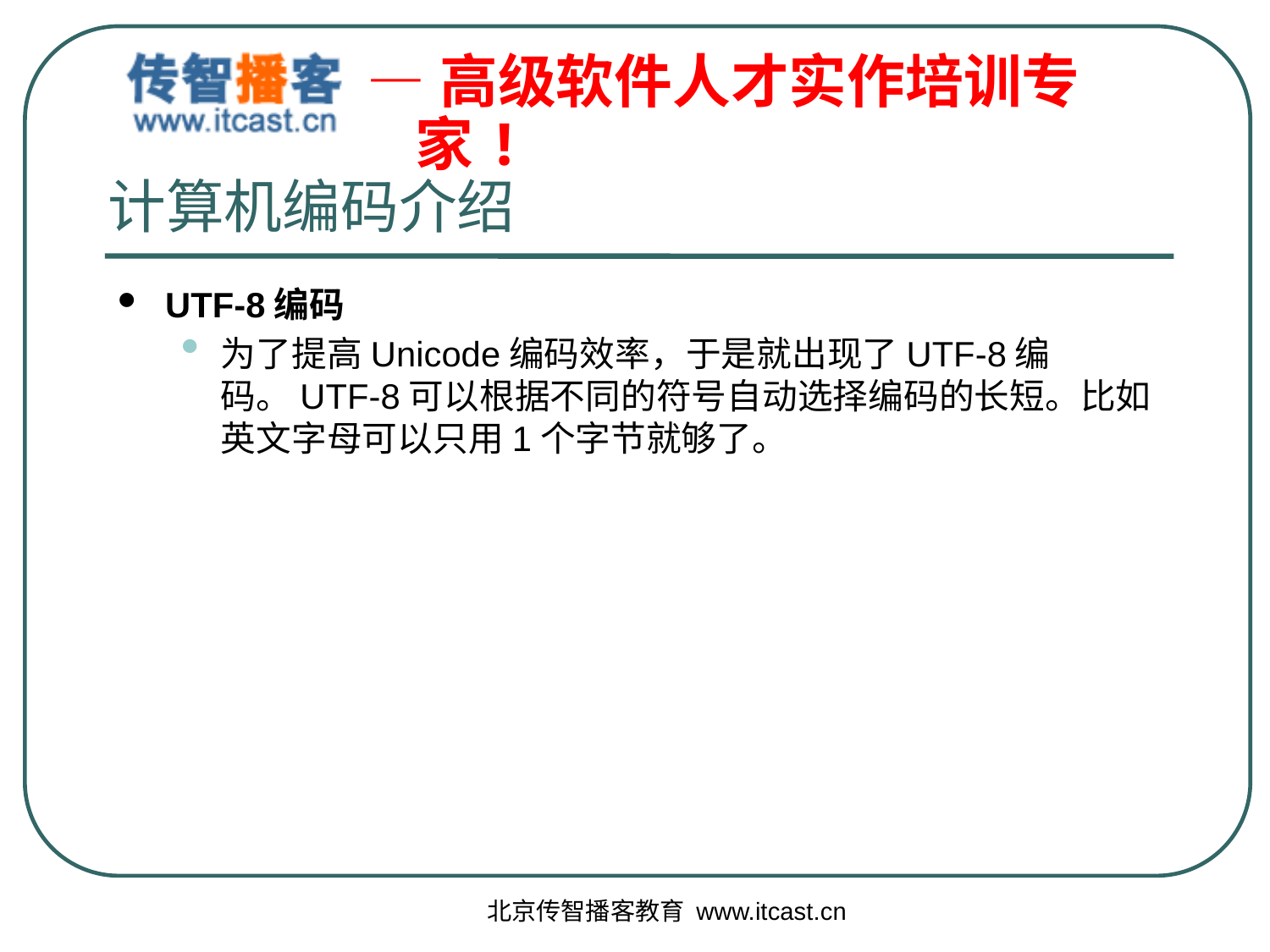

# 计算机编码介绍
UTF-8编码
为了提高Unicode编码效率，于是就出现了UTF-8编码。UTF-8可以根据不同的符号自动选择编码的长短。比如英文字母可以只用1个字节就够了。